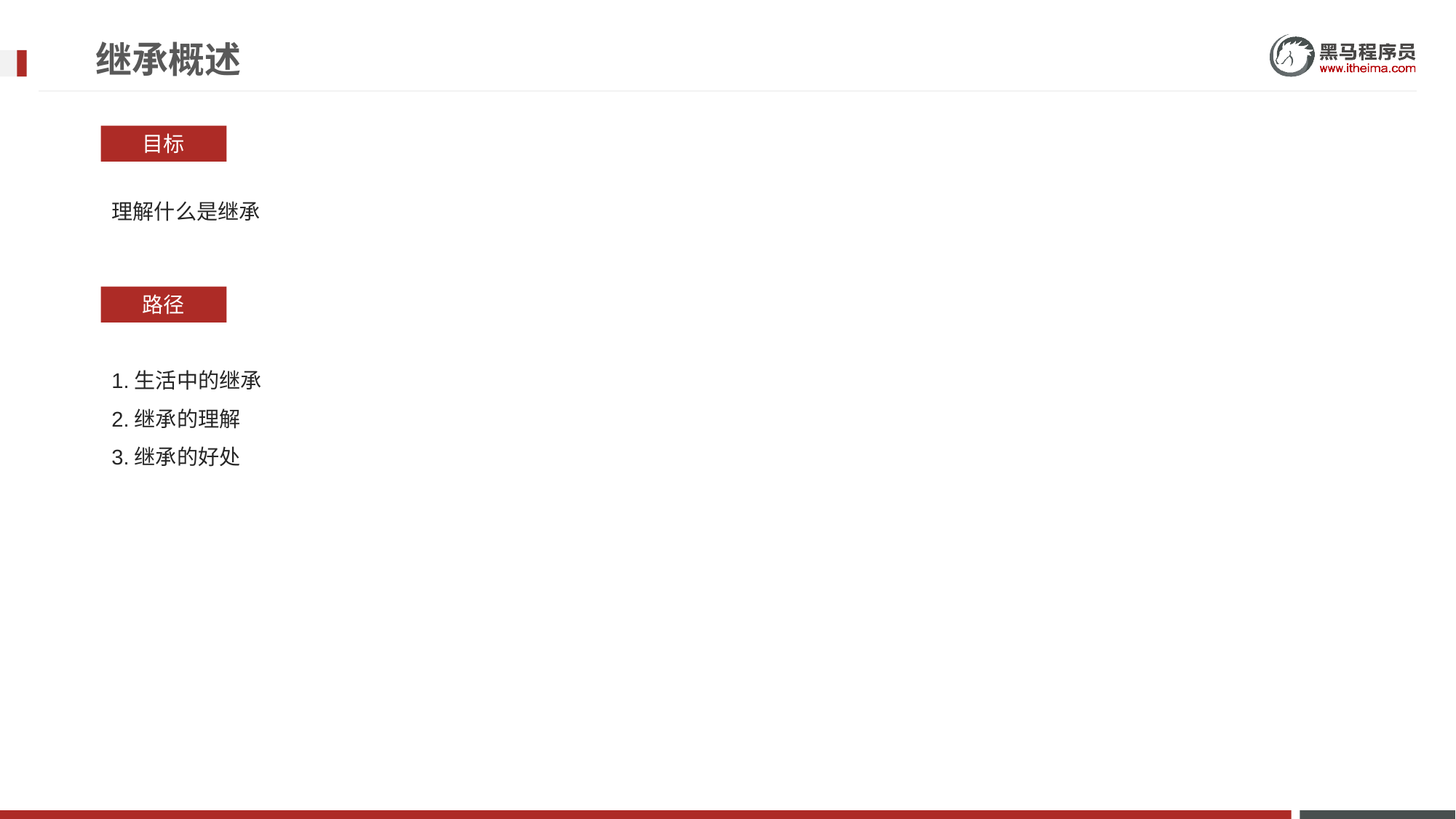

# 继承概述
目标
理解什么是继承
路径
1.生活中的继承
2.继承的理解
3.继承的好处